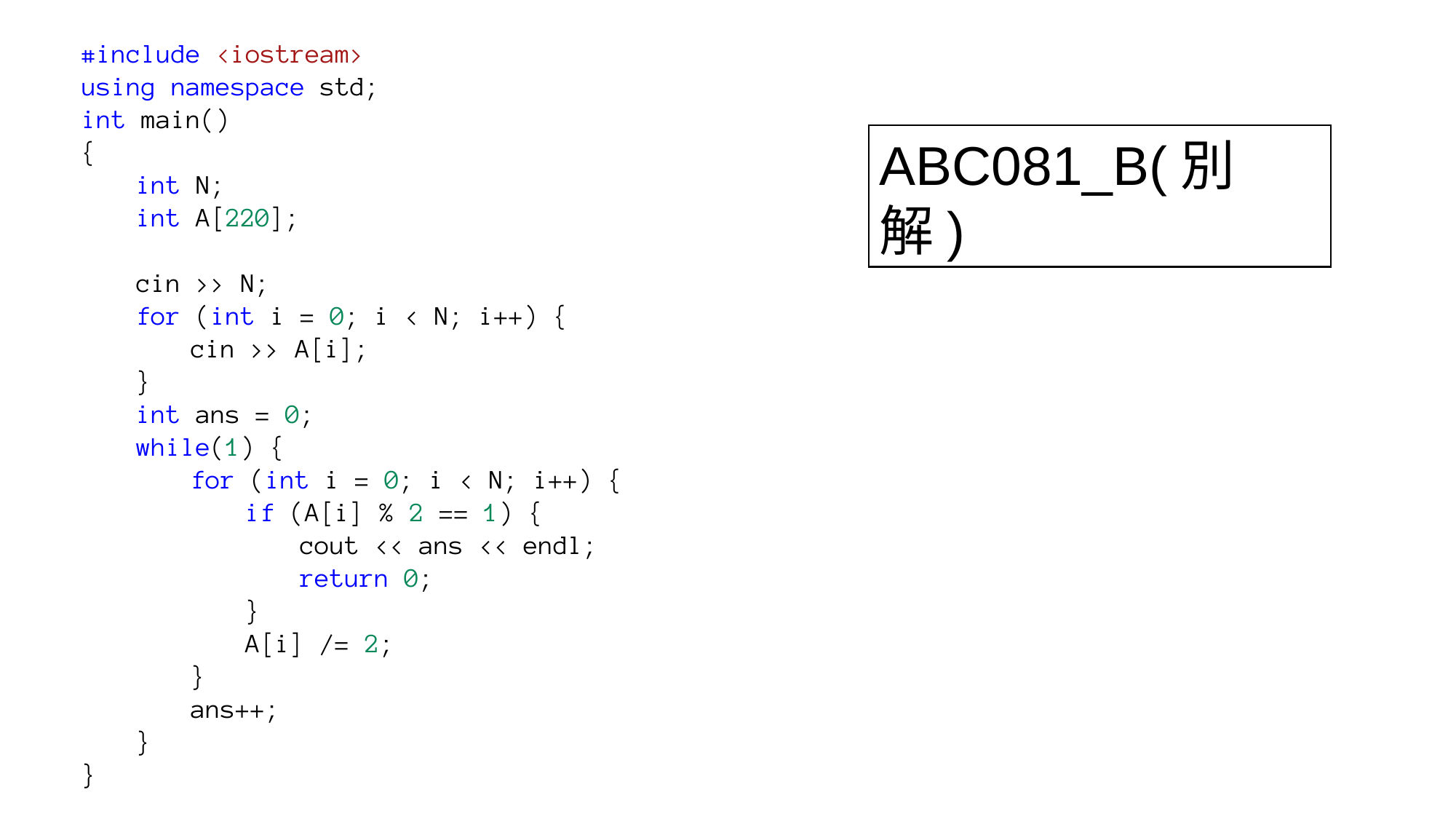

#include <iostream>
using namespace std;
int main()
{
int N;
int A[220];
cin >> N;
for (int i = 0; i < N; i++) {
cin >> A[i];
}
int ans = 0;
while(1) {
for (int i = 0; i < N; i++) {
if (A[i] % 2 == 1) {
cout << ans << endl;
return 0;
}
A[i] /= 2;
}
ans++;
}
}

ABC081_B(別解)